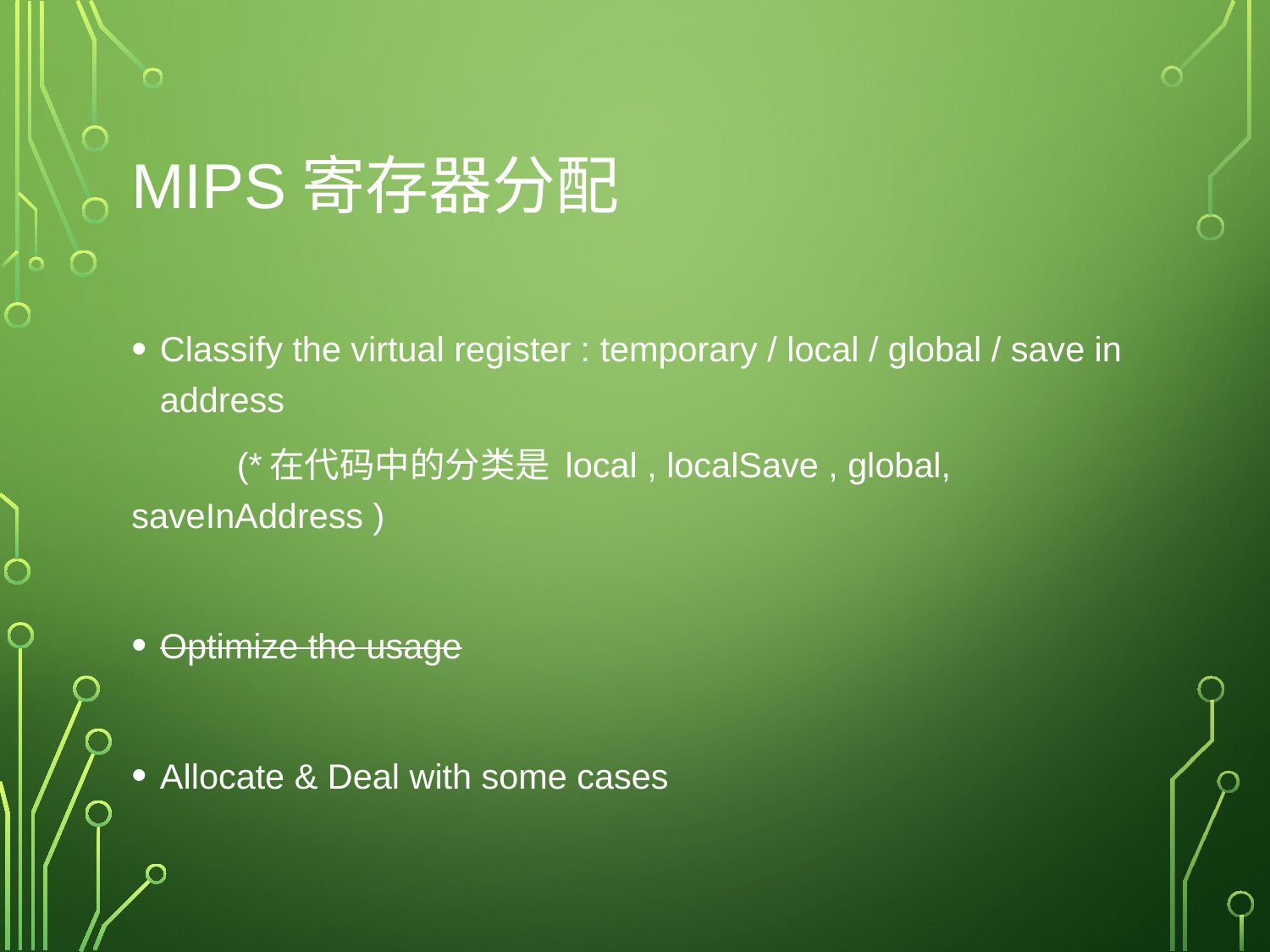

# MIPS寄存器分配
Classify the virtual register : temporary / local / global / save in address
	(*在代码中的分类是 local , localSave , global, saveInAddress )

Optimize the usage

Allocate & Deal with some cases